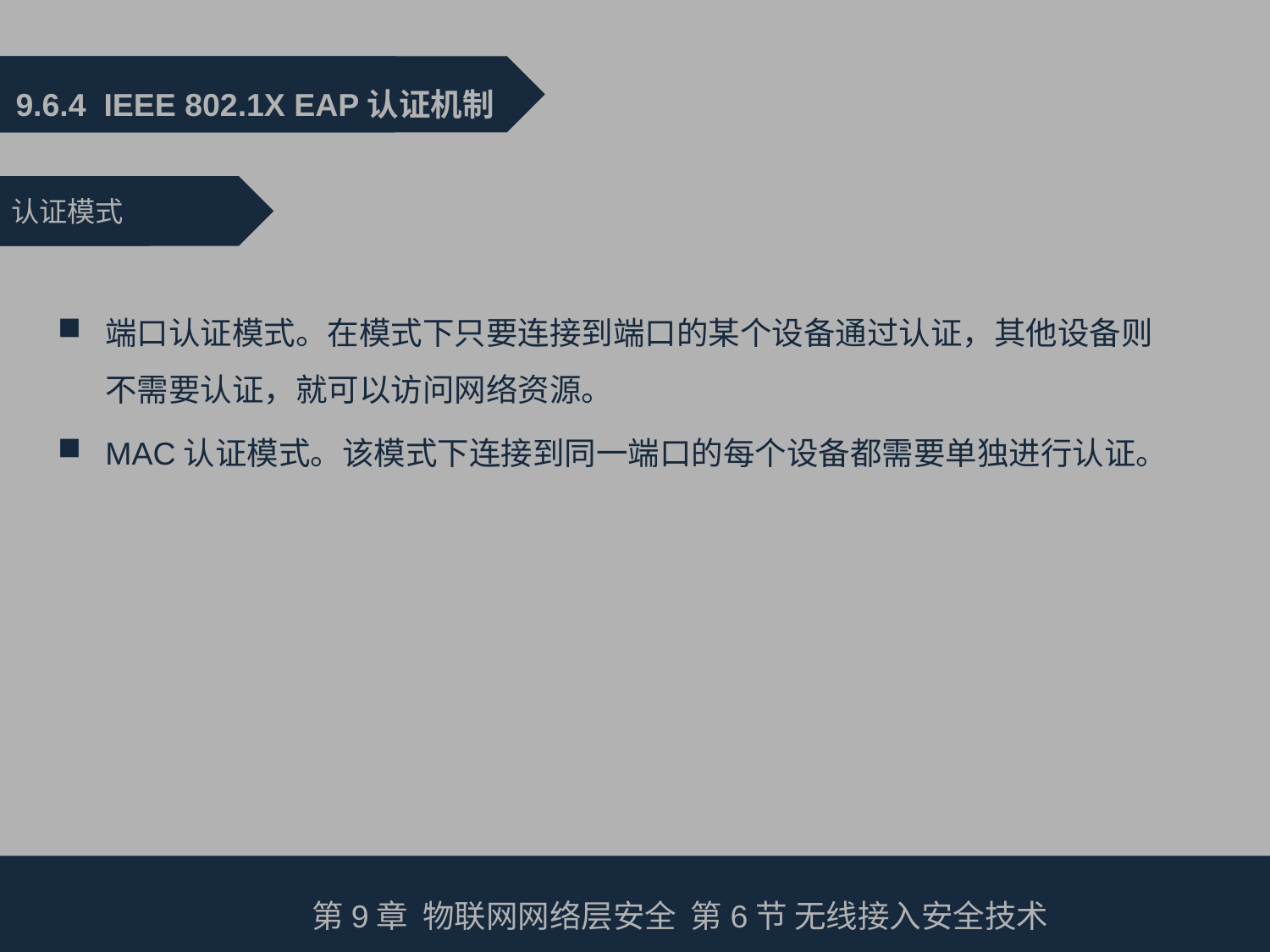

9.6.4  IEEE 802.1X EAP认证机制
认证模式
端口认证模式。在模式下只要连接到端口的某个设备通过认证，其他设备则不需要认证，就可以访问网络资源。
MAC认证模式。该模式下连接到同一端口的每个设备都需要单独进行认证。

第9章  物联网网络层安全  第6节 无线接入安全技术